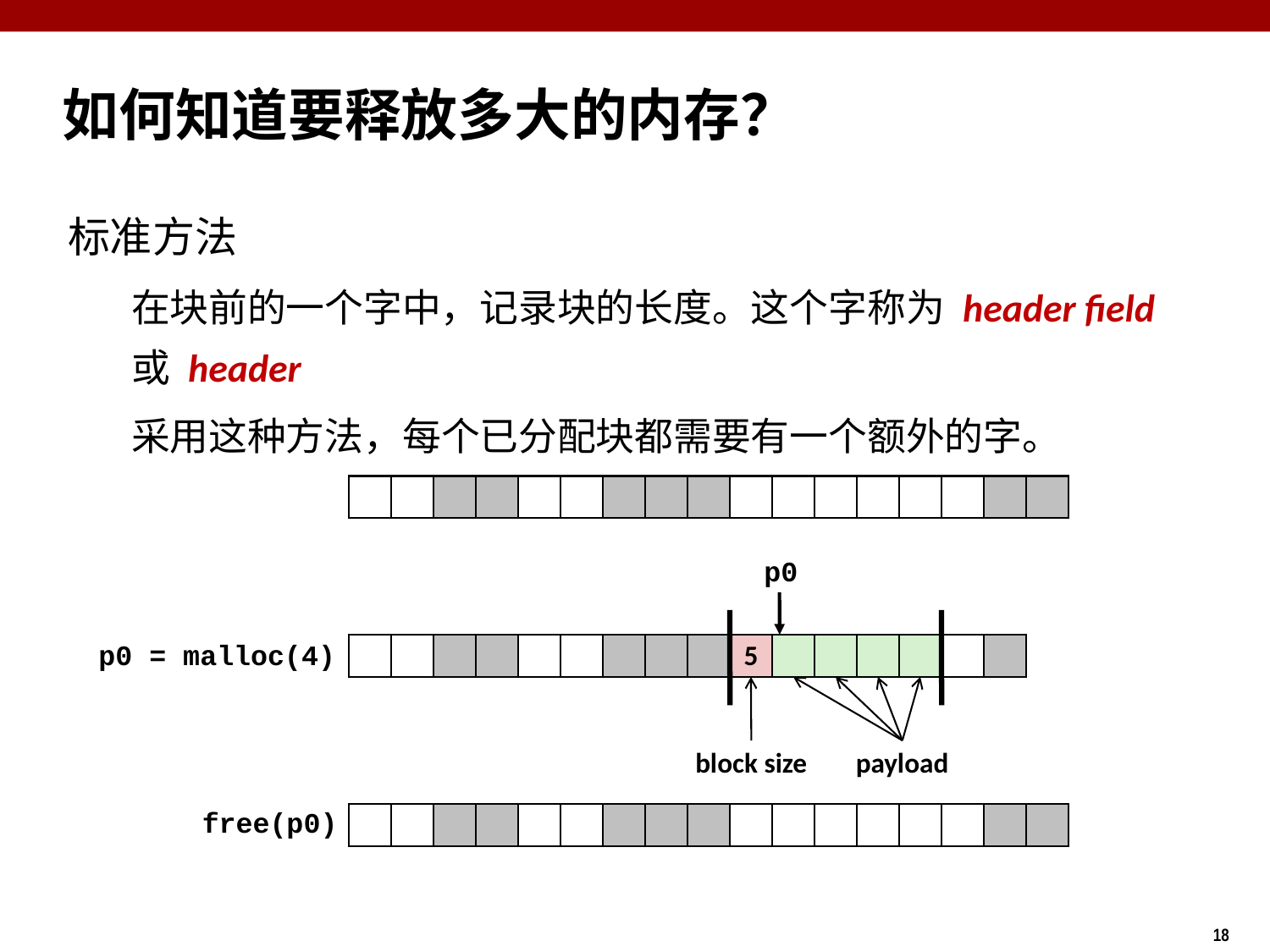

# 如何知道要释放多大的内存？
标准方法
在块前的一个字中，记录块的长度。这个字称为 header field 或 header
采用这种方法，每个已分配块都需要有一个额外的字。

p0

p0 = malloc(4)

5

block size
payload
free(p0)